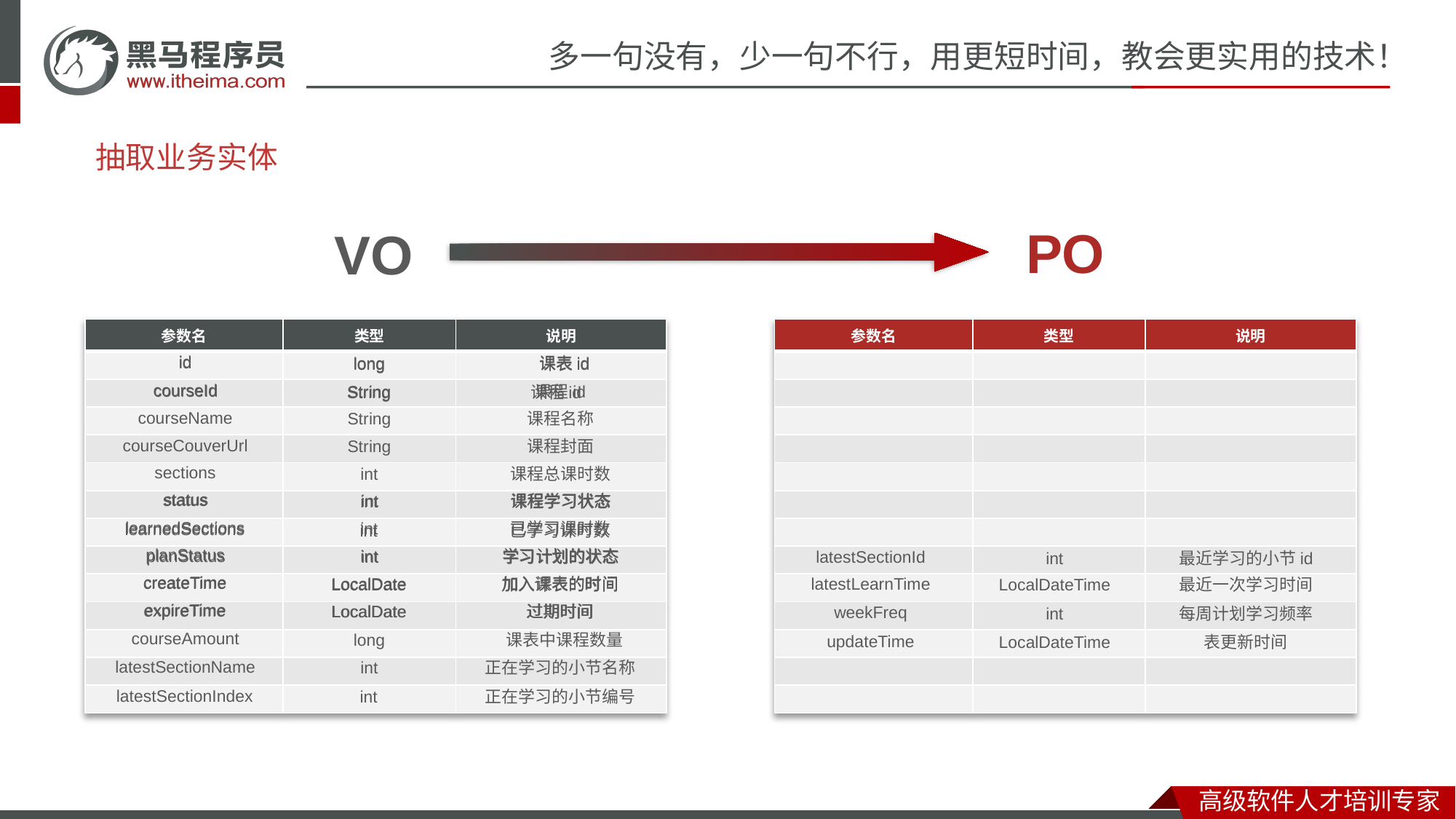

抽取业务实体
PO
VO

| 参数名 | 类型 | 说明 |
| --- | --- | --- |
|  |  |  |
|  |  |  |
|  |  |  |
|  |  |  |
|  |  |  |
|  |  |  |
|  |  |  |
|  |  |  |
|  |  |  |
|  |  |  |
|  |  |  |
|  |  |  |
|  |  |  |
| 参数名 | 类型 | 说明 |
| --- | --- | --- |
|  |  |  |
|  |  |  |
|  |  |  |
|  |  |  |
|  |  |  |
|  |  |  |
|  |  |  |
|  |  |  |
|  |  |  |
|  |  |  |
|  |  |  |
|  |  |  |
|  |  |  |
id
long
 课表id
id
long
 课表id
courseId
String
课程id
courseId
String
课程id
courseName
String

课程名称
courseCouverUrl
String
课程封面
sections
int
课程总课时数
status
int
课程学习状态
status
int
课程学习状态
learnedSections
int
已学习课时数
learnedSections
int
已学习课时数
planStatus
int
学习计划的状态
planStatus
int
学习计划的状态
latestSectionId
int
最近学习的小节id
createTime
LocalDate
加入课表的时间
createTime
LocalDate
加入课表的时间
latestLearnTime
LocalDateTime
最近一次学习时间
expireTime
LocalDate
过期时间
expireTime
LocalDate
过期时间
weekFreq
int
每周计划学习频率
courseAmount
long
 课表中课程数量
updateTime
LocalDateTime
表更新时间
latestSectionName
int
正在学习的小节名称
latestSectionIndex
int
正在学习的小节编号